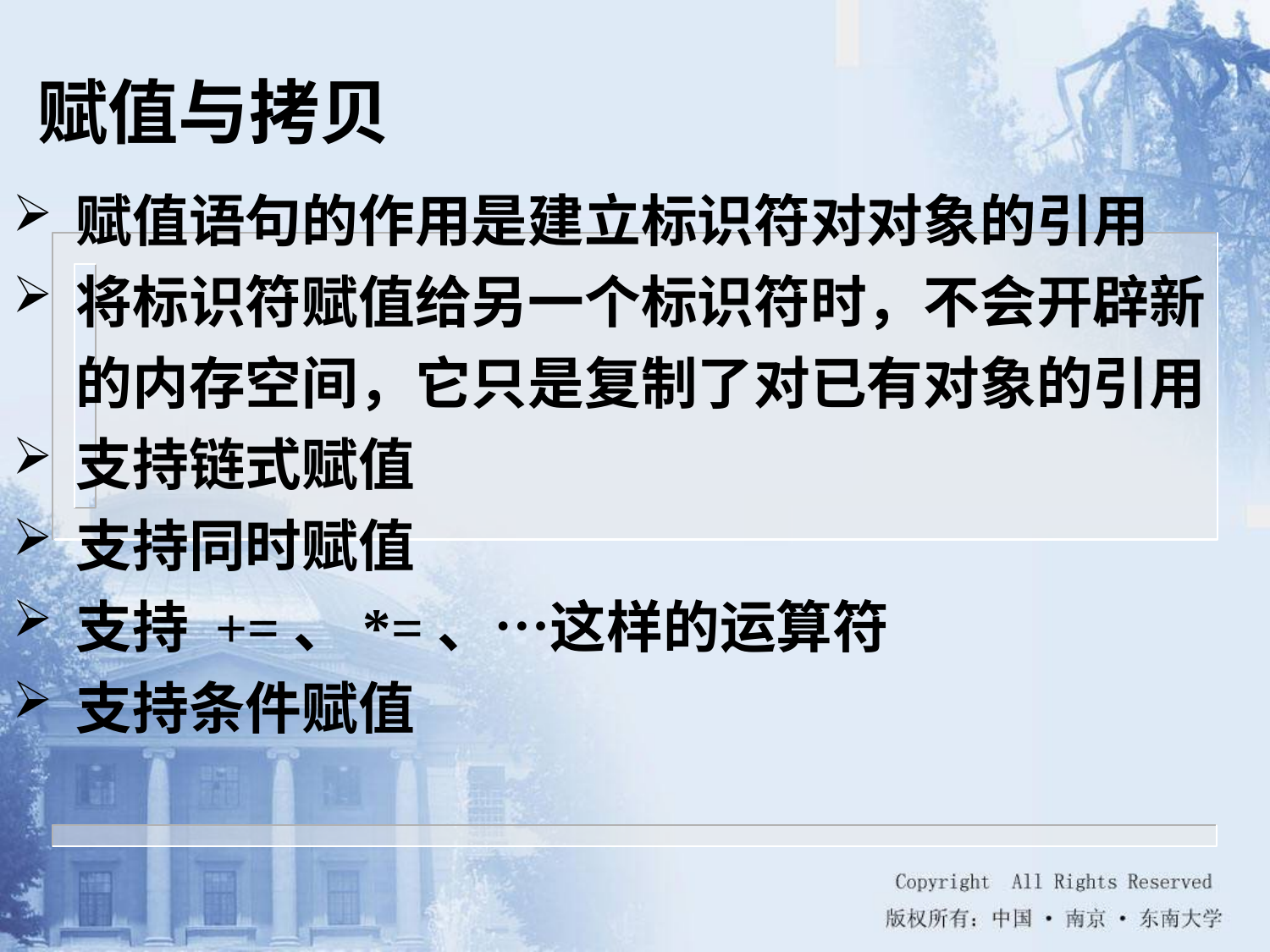

赋值与拷贝
赋值语句的作用是建立标识符对对象的引用
将标识符赋值给另一个标识符时，不会开辟新的内存空间，它只是复制了对已有对象的引用
支持链式赋值
支持同时赋值
支持 +=、*=、…这样的运算符
支持条件赋值